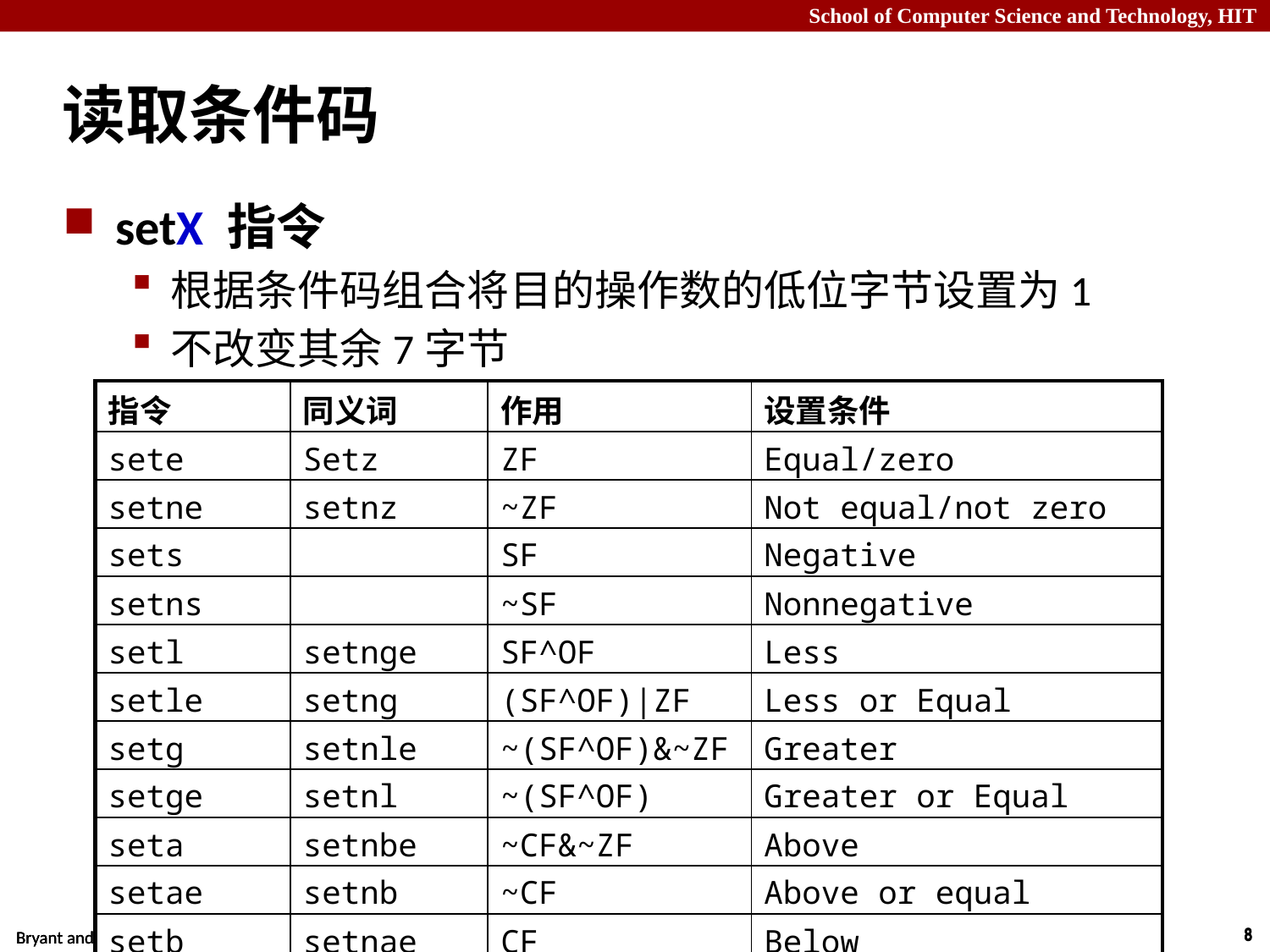

# 读取条件码
setX 指令
根据条件码组合将目的操作数的低位字节设置为1
不改变其余7字节

| 指令 | 同义词 | 作用 | 设置条件 |
| --- | --- | --- | --- |
| sete | Setz | ZF | Equal/zero |
| setne | setnz | ~ZF | Not equal/not zero |
| sets |  | SF | Negative |
| setns |  | ~SF | Nonnegative |
| setl | setnge | SF^OF | Less |
| setle | setng | (SF^OF)|ZF | Less or Equal |
| setg | setnle | ~(SF^OF)&~ZF | Greater |
| setge | setnl | ~(SF^OF) | Greater or Equal |
| seta | setnbe | ~CF&~ZF | Above |
| setae | setnb | ~CF | Above or equal |
| setb | setnae | CF | Below |
| setbe | setna | CF|ZF | Below or equal |